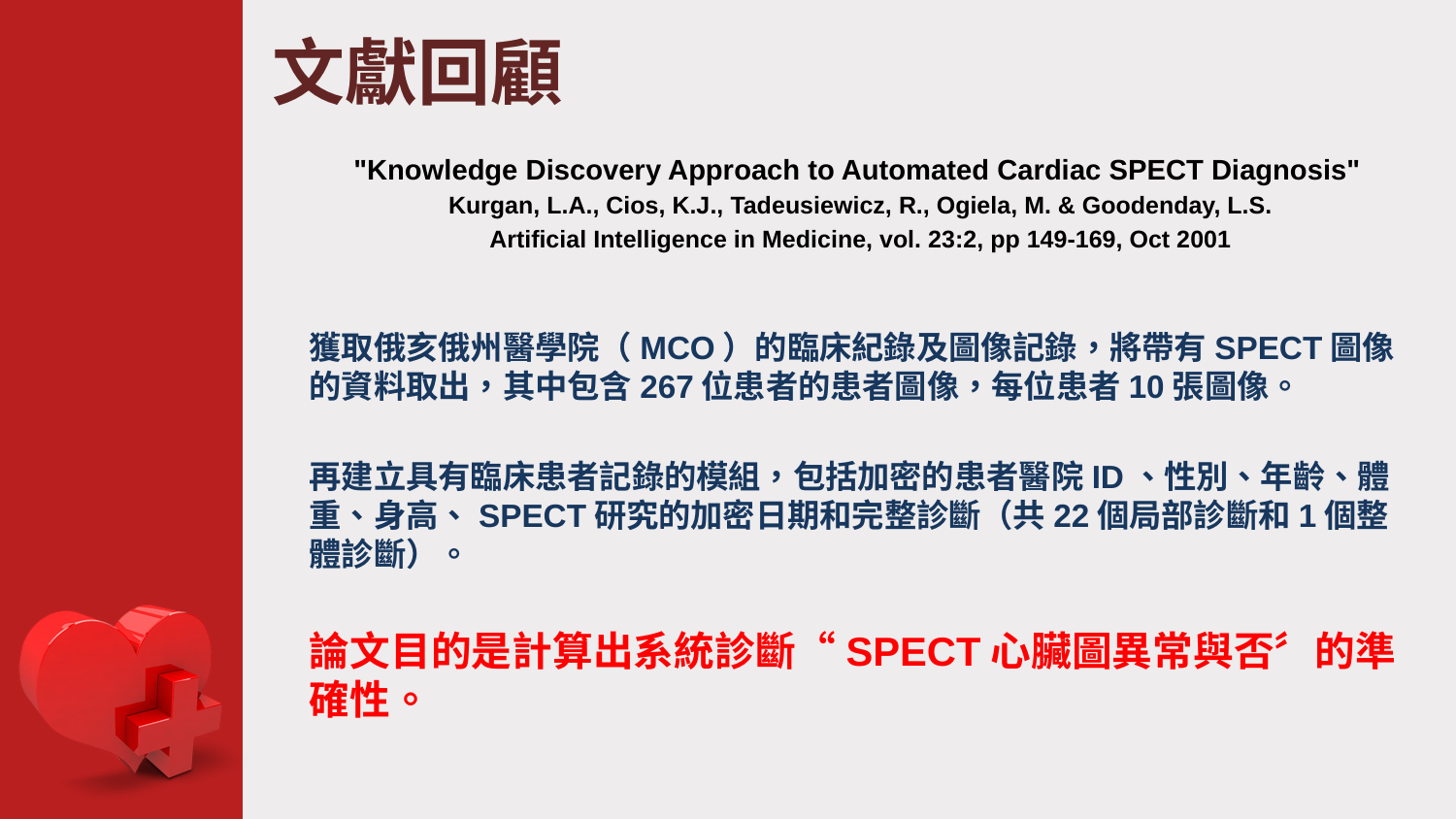

# 文獻回顧
"Knowledge Discovery Approach to Automated Cardiac SPECT Diagnosis"
Kurgan, L.A., Cios, K.J., Tadeusiewicz, R., Ogiela, M. & Goodenday, L.S.
Artificial Intelligence in Medicine, vol. 23:2, pp 149-169, Oct 2001

獲取俄亥俄州醫學院（MCO）的臨床紀錄及圖像記錄，將帶有SPECT圖像的資料取出，其中包含267位患者的患者圖像，每位患者10張圖像。

再建立具有臨床患者記錄的模組，包括加密的患者醫院ID、性別、年齡、體重、身高、SPECT研究的加密日期和完整診斷（共22個局部診斷和1個整體診斷）。

論文目的是計算出系統診斷“SPECT心臟圖異常與否〞的準確性。